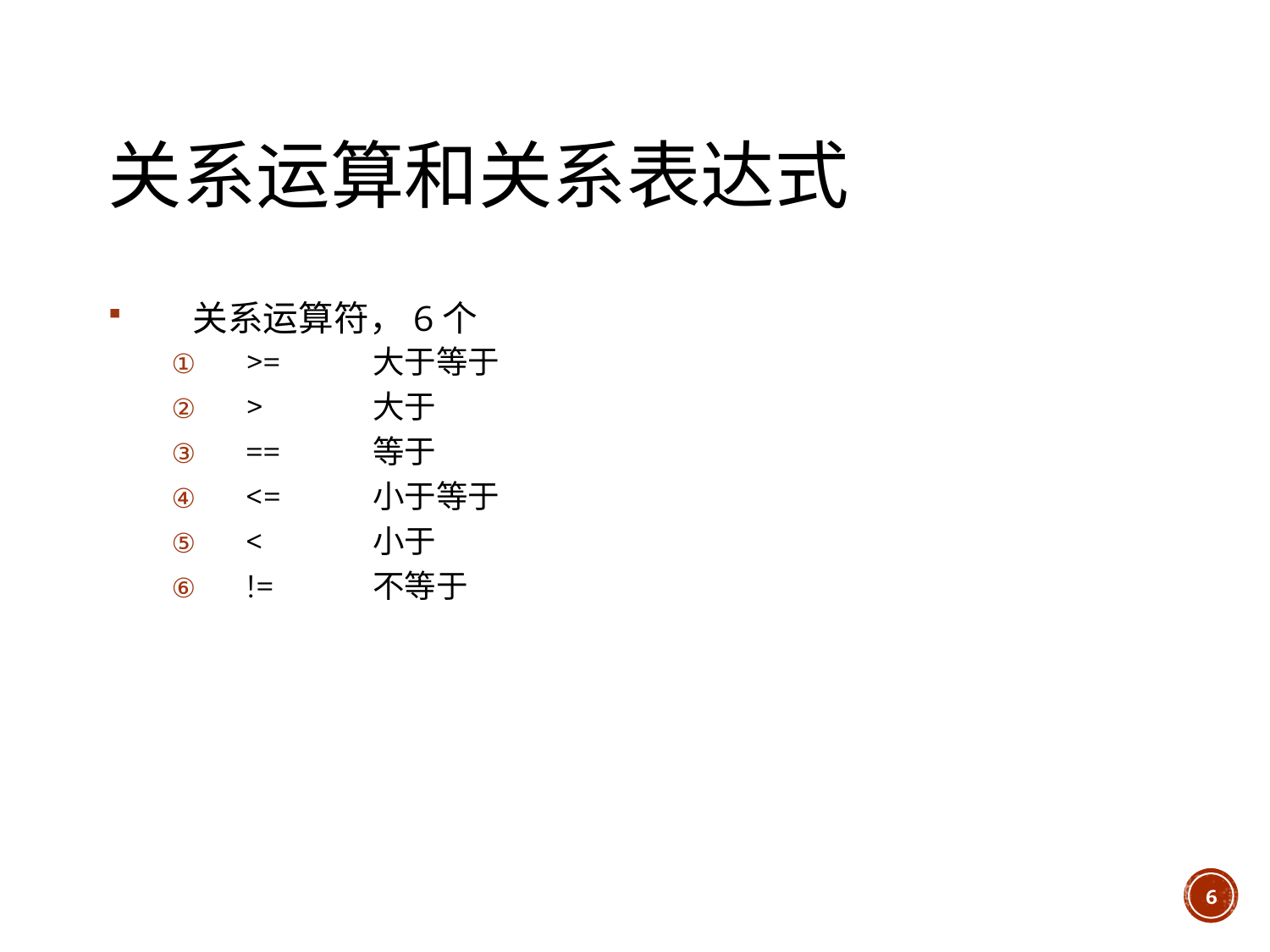

# 关系运算和关系表达式
关系运算符，6个
>=	大于等于
>	大于
==	等于
<=	小于等于
<	小于
!=	不等于

6